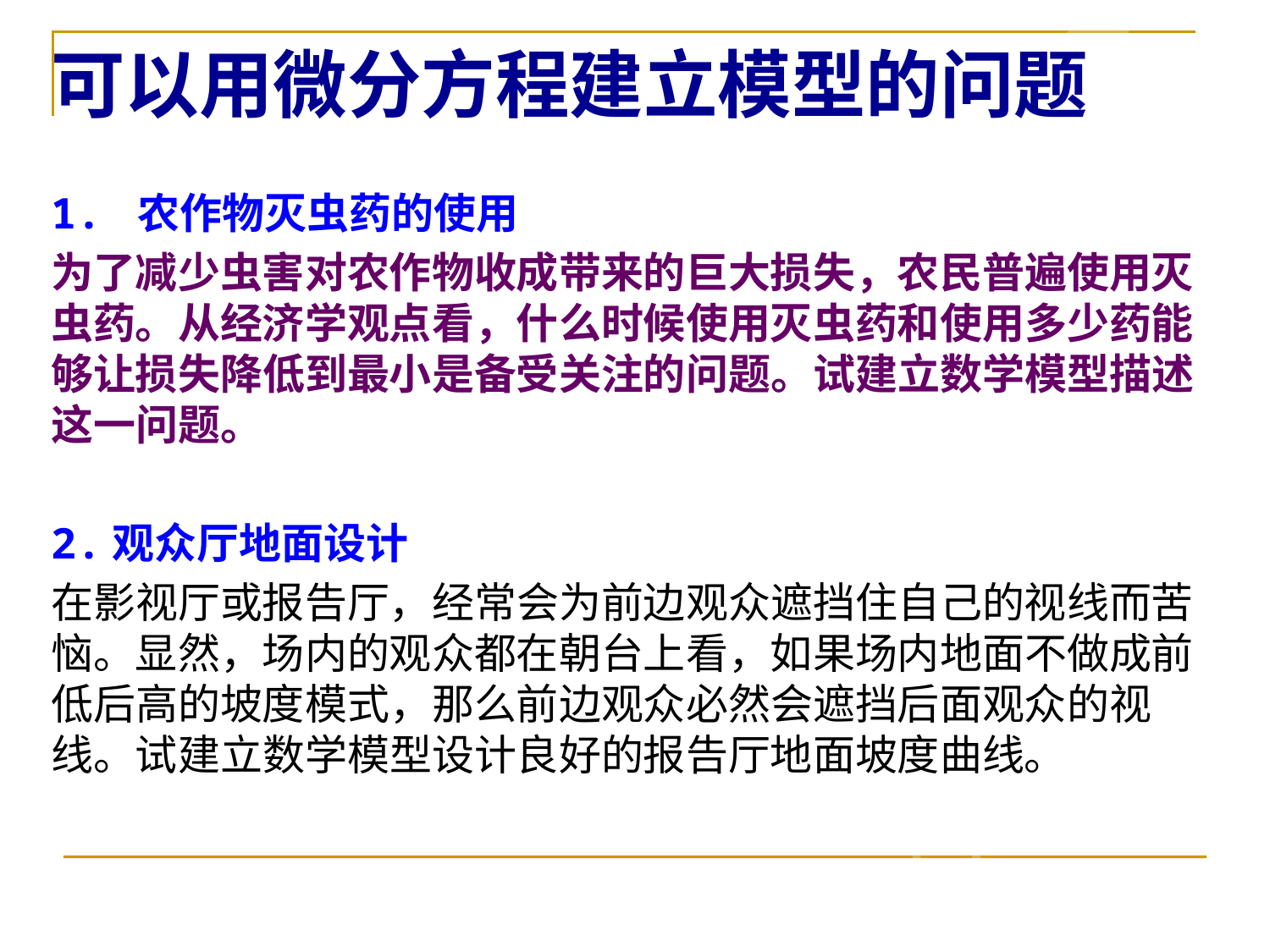

# 可以用微分方程建立模型的问题
1. 农作物灭虫药的使用
为了减少虫害对农作物收成带来的巨大损失，农民普遍使用灭虫药。从经济学观点看，什么时候使用灭虫药和使用多少药能够让损失降低到最小是备受关注的问题。试建立数学模型描述这一问题。

2.观众厅地面设计
在影视厅或报告厅，经常会为前边观众遮挡住自己的视线而苦恼。显然，场内的观众都在朝台上看，如果场内地面不做成前低后高的坡度模式，那么前边观众必然会遮挡后面观众的视线。试建立数学模型设计良好的报告厅地面坡度曲线。